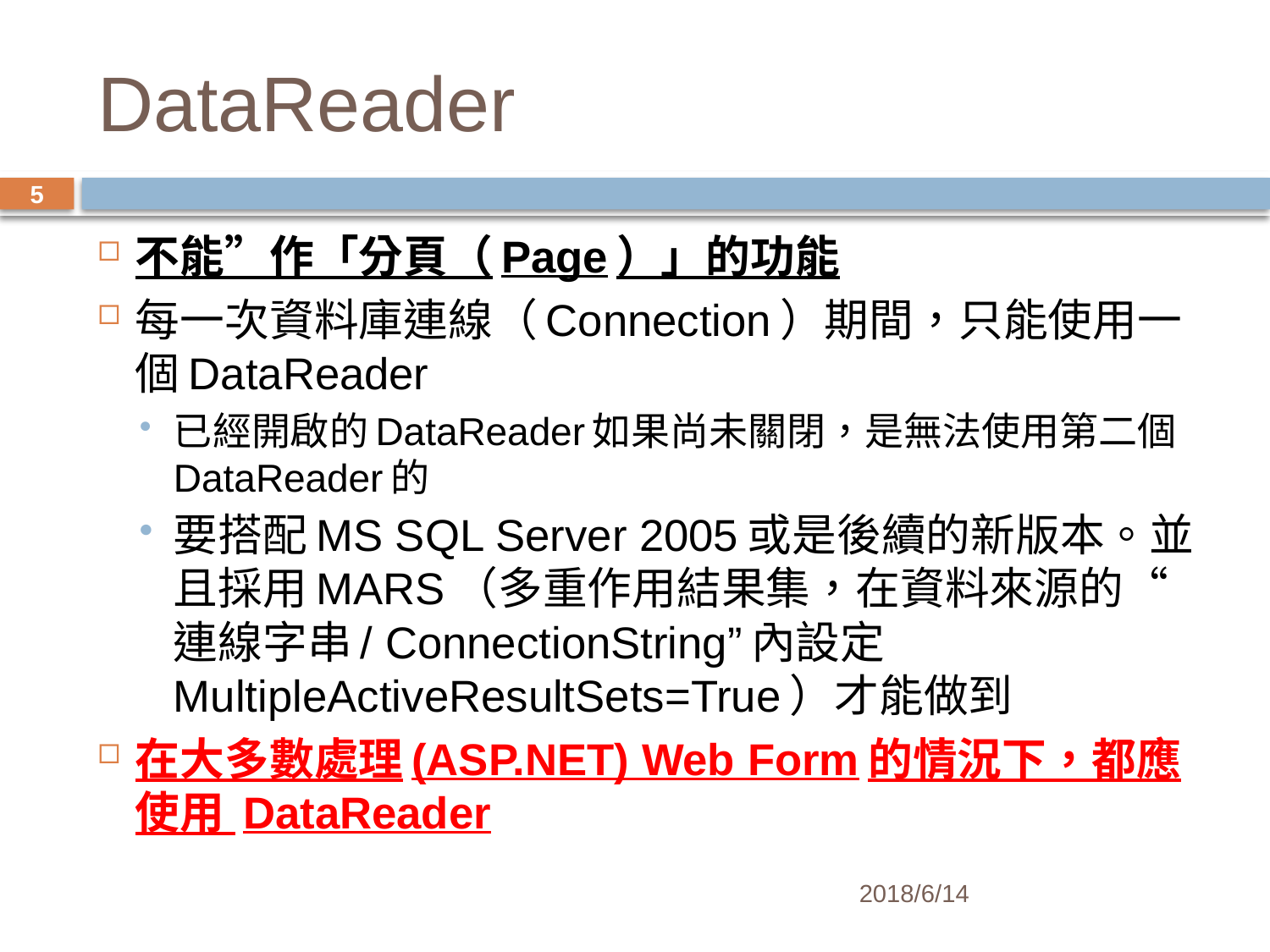

# DataReader
5
不能”作「分頁（Page）」的功能
每一次資料庫連線（Connection）期間，只能使用一個DataReader
已經開啟的DataReader如果尚未關閉，是無法使用第二個DataReader的
要搭配MS SQL Server 2005或是後續的新版本。並且採用MARS（多重作用結果集，在資料來源的“連線字串/ ConnectionString”內設定MultipleActiveResultSets=True）才能做到
在大多數處理(ASP.NET) Web Form的情況下，都應使用 DataReader
2018/6/14